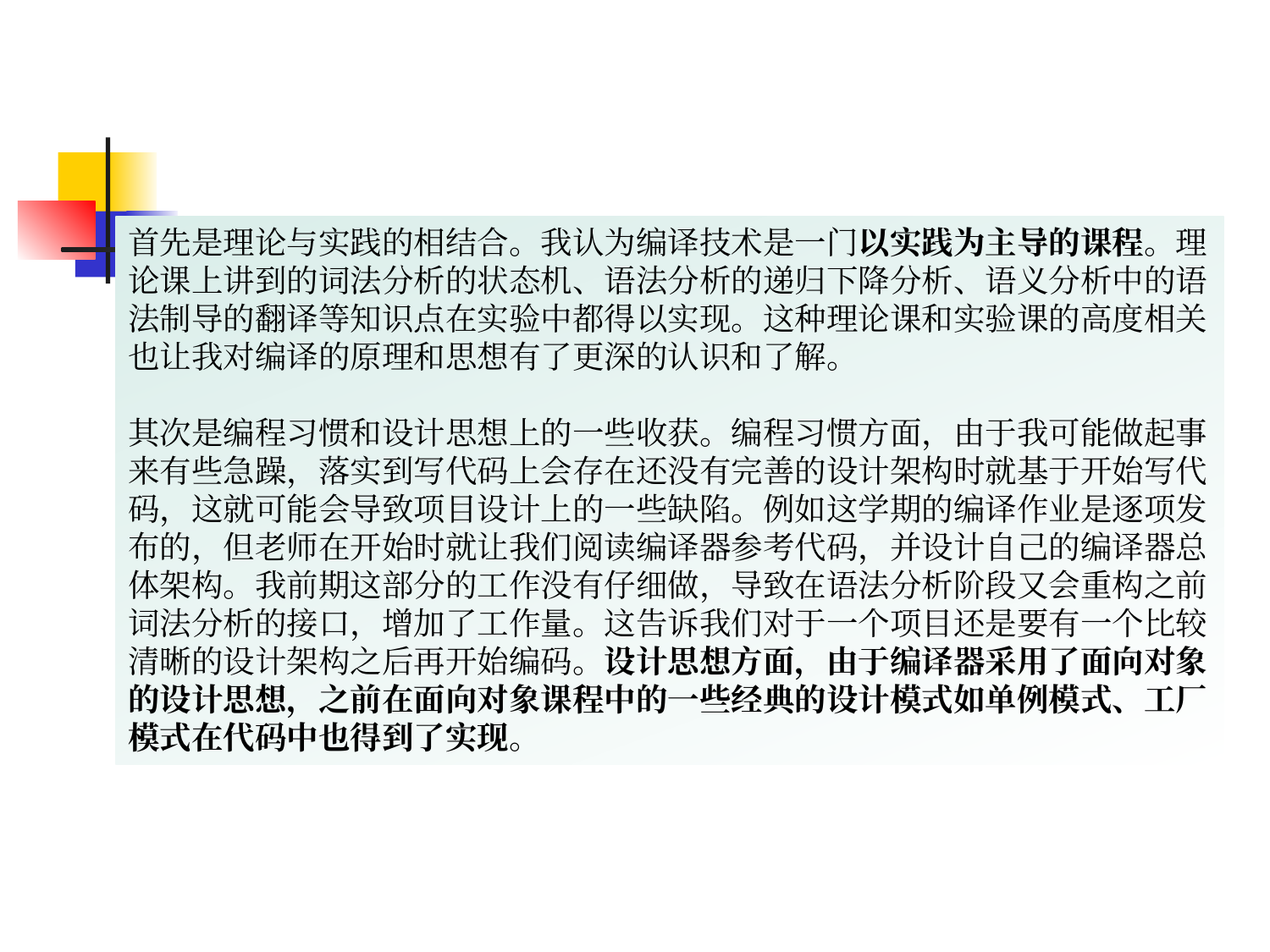

首先是理论与实践的相结合。我认为编译技术是一门以实践为主导的课程。理论课上讲到的词法分析的状态机、语法分析的递归下降分析、语义分析中的语法制导的翻译等知识点在实验中都得以实现。这种理论课和实验课的高度相关也让我对编译的原理和思想有了更深的认识和了解。

其次是编程习惯和设计思想上的一些收获。编程习惯方面，由于我可能做起事来有些急躁，落实到写代码上会存在还没有完善的设计架构时就基于开始写代码，这就可能会导致项目设计上的一些缺陷。例如这学期的编译作业是逐项发布的，但老师在开始时就让我们阅读编译器参考代码，并设计自己的编译器总体架构。我前期这部分的工作没有仔细做，导致在语法分析阶段又会重构之前词法分析的接口，增加了工作量。这告诉我们对于一个项目还是要有一个比较清晰的设计架构之后再开始编码。设计思想方面，由于编译器采用了面向对象的设计思想，之前在面向对象课程中的一些经典的设计模式如单例模式、工厂模式在代码中也得到了实现。